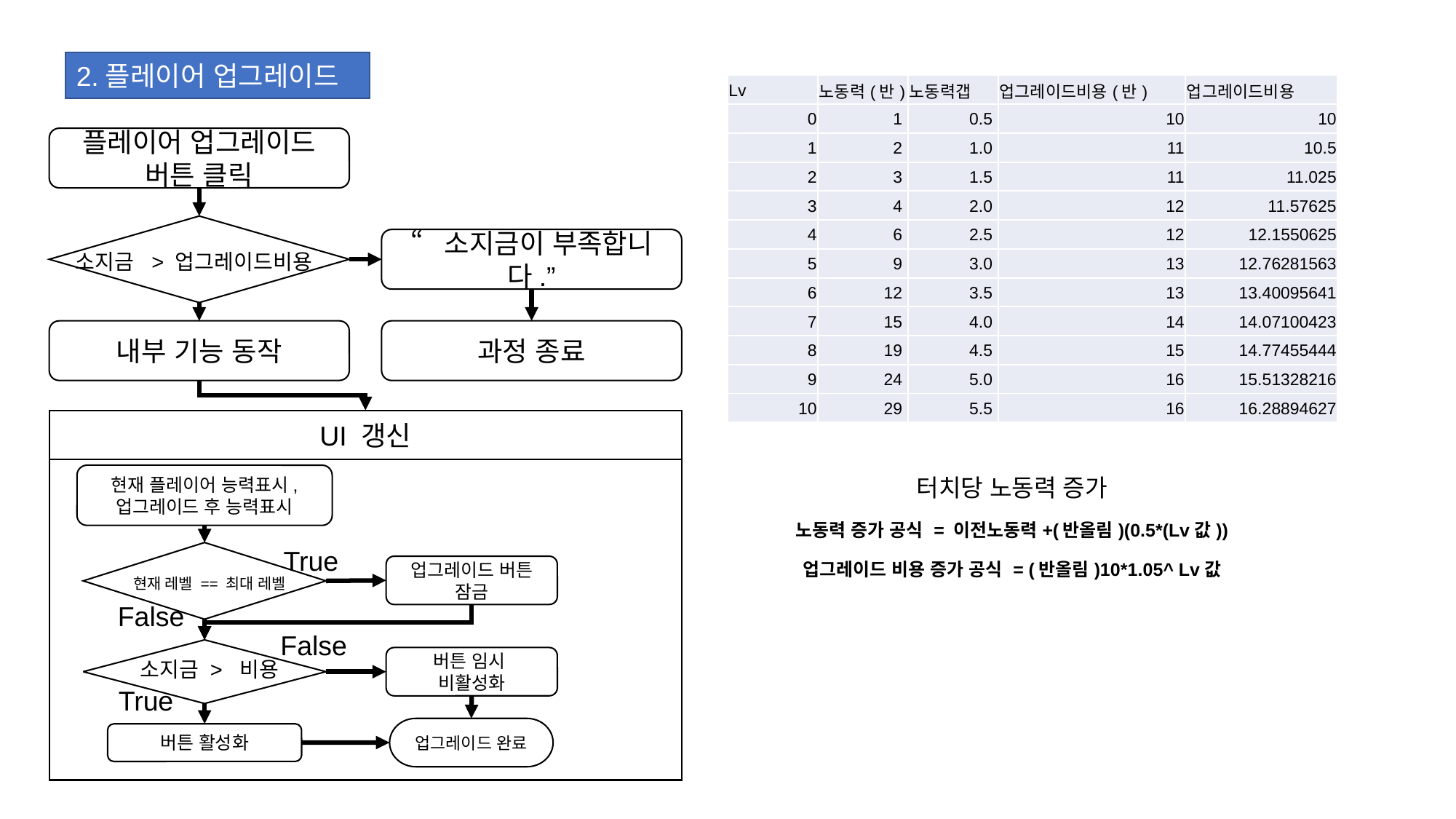

2.플레이어 업그레이드
| Lv | 노동력(반) | 노동력갭 | 업그레이드비용(반) | 업그레이드비용 |
| --- | --- | --- | --- | --- |
| 0 | 1 | 0.5 | 10 | 10 |
| 1 | 2 | 1.0 | 11 | 10.5 |
| 2 | 3 | 1.5 | 11 | 11.025 |
| 3 | 4 | 2.0 | 12 | 11.57625 |
| 4 | 6 | 2.5 | 12 | 12.1550625 |
| 5 | 9 | 3.0 | 13 | 12.76281563 |
| 6 | 12 | 3.5 | 13 | 13.40095641 |
| 7 | 15 | 4.0 | 14 | 14.07100423 |
| 8 | 19 | 4.5 | 15 | 14.77455444 |
| 9 | 24 | 5.0 | 16 | 15.51328216 |
| 10 | 29 | 5.5 | 16 | 16.28894627 |
플레이어 업그레이드 버튼 클릭

“소지금이 부족합니다.”
소지금  > 업그레이드비용
내부 기능 동작
과정 종료

UI 갱신
현재 플레이어 능력표시,
업그레이드 후 능력표시
True

업그레이드 버튼 잠금
 현재 레벨 == 최대 레벨
False
False

버튼 임시
비활성화
 소지금 >  비용
True
업그레이드 완료
버튼 활성화
터치당 노동력 증가
노동력 증가 공식 = 이전노동력+(반올림)(0.5*(Lv값))
업그레이드 비용 증가 공식 = (반올림)10*1.05^ Lv값